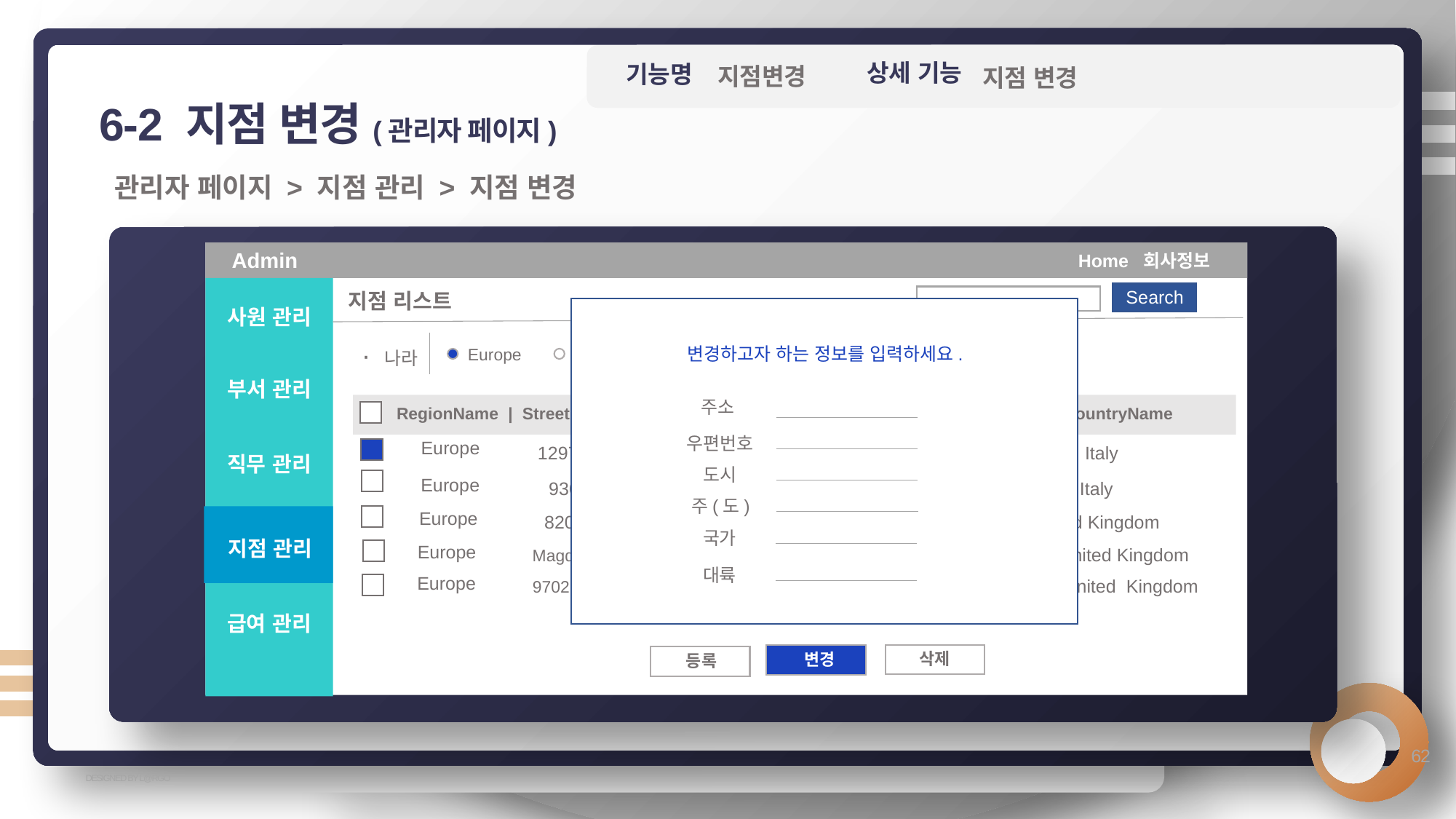

상세 기능
기능명
지점변경
지점 변경
6-2 지점 변경(관리자 페이지)
관리자 페이지 > 지점 관리 > 지점 변경

Admin

Home  회사정보

Search
지점 리스트

사원 관리

· 나라
변경하고자 하는 정보를 입력하세요.
Europe
Americas
Asia
Middle East and Africa

부서 관리
주소

RegionName  |  StreetAddress  |  PostalCode |  City  |  StateProvince  |  CountryId  |  CountryName

우편번호
Europe
1297 Via Cola           00989       Roma             null                 IT         Italy

직무 관리
도시
Europe

      93091 Calle            10934       Venice            null                IT         Italy
주(도)
Europe
      8204 Arthur               null         London           null           UK   United Kingdom

국가
지점 관리
Europe
   Magdalen Centre         OX9 9ZB     Oxford            Oxford              UK   United Kingdom

대륙
Europe
    9702 Chester Road       09629      Stretford      Manchester          UK     United  Kingdom

급여 관리
   삭제
   변경

   등록

62
DESIGNED BY L@RGO